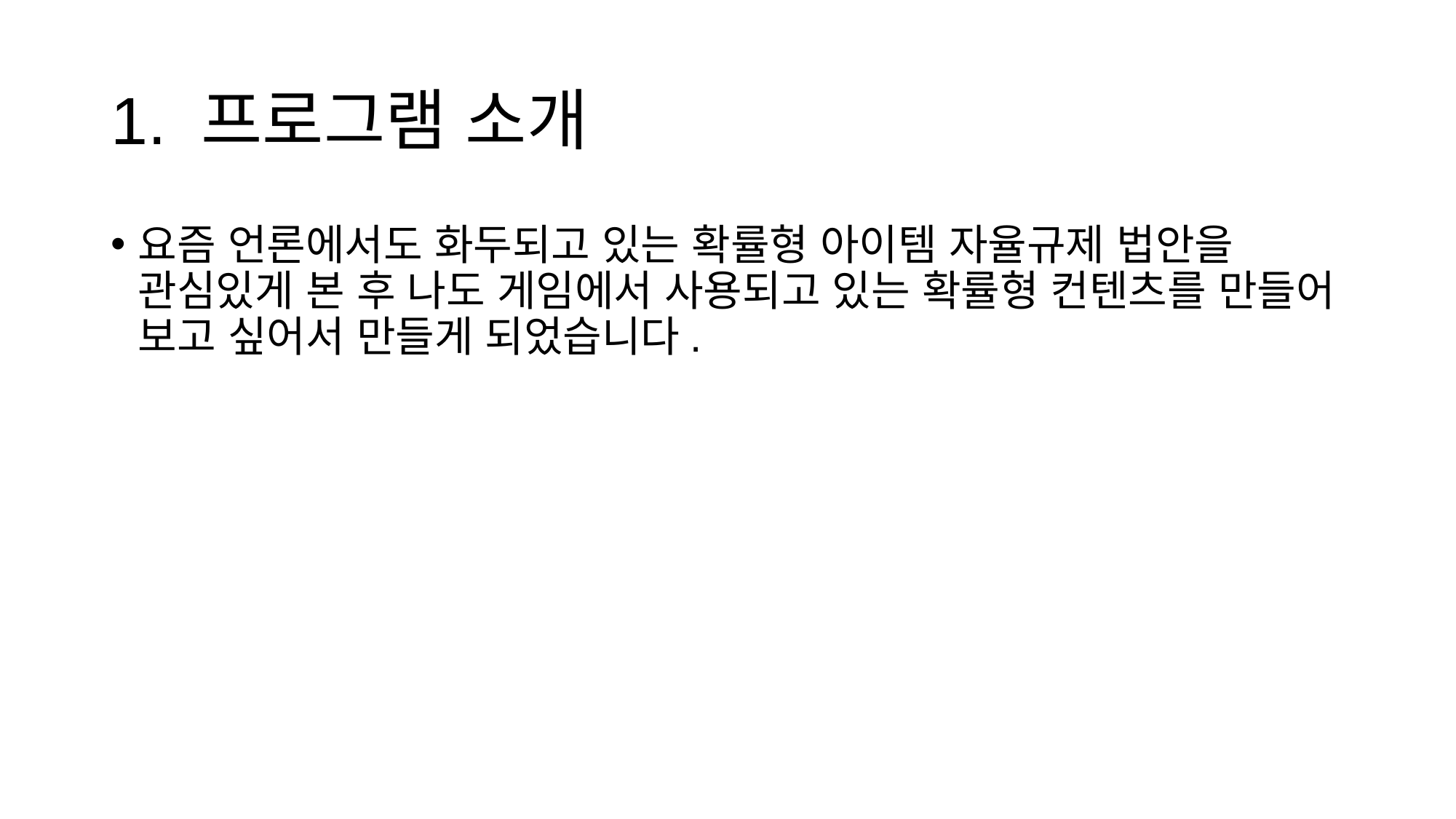

# 1. 프로그램 소개
요즘 언론에서도 화두되고 있는 확률형 아이템 자율규제 법안을 관심있게 본 후 나도 게임에서 사용되고 있는 확률형 컨텐츠를 만들어 보고 싶어서 만들게 되었습니다.